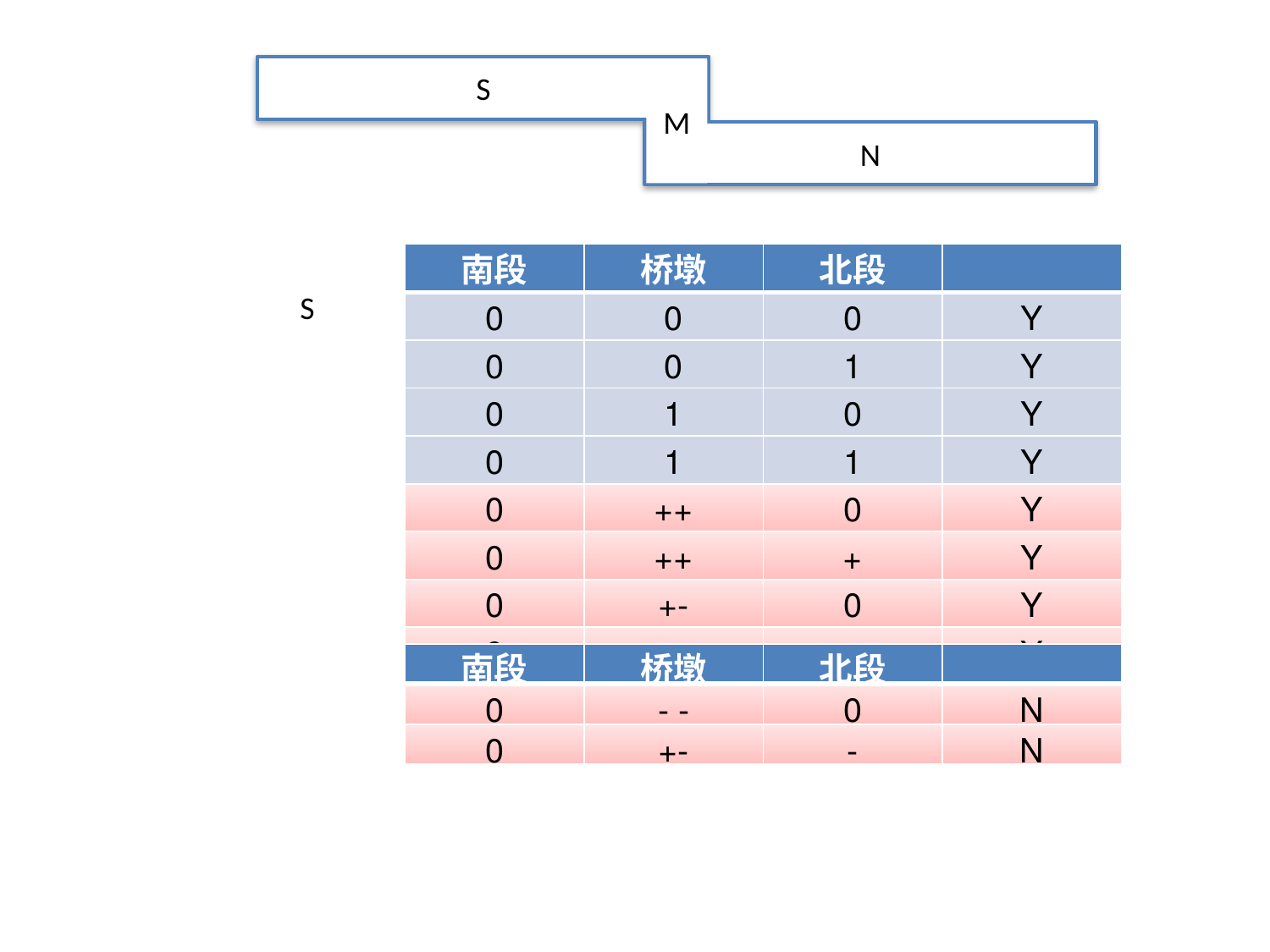

S
M
N
| 南段 | 桥墩 | 北段 |  |
| --- | --- | --- | --- |
| 0 | 0 | 0 | Y |
| 0 | 0 | 1 | Y |
| 0 | 1 | 0 | Y |
| 0 | 1 | 1 | Y |
| 0 | ++ | 0 | Y |
| 0 | ++ | + | Y |
| 0 | +- | 0 | Y |
| 0 | +- | + | Y |
S
| 南段 | 桥墩 | 北段 |  |
| --- | --- | --- | --- |
| 0 | - - | 0 | N |
| 0 | +- | - | N |